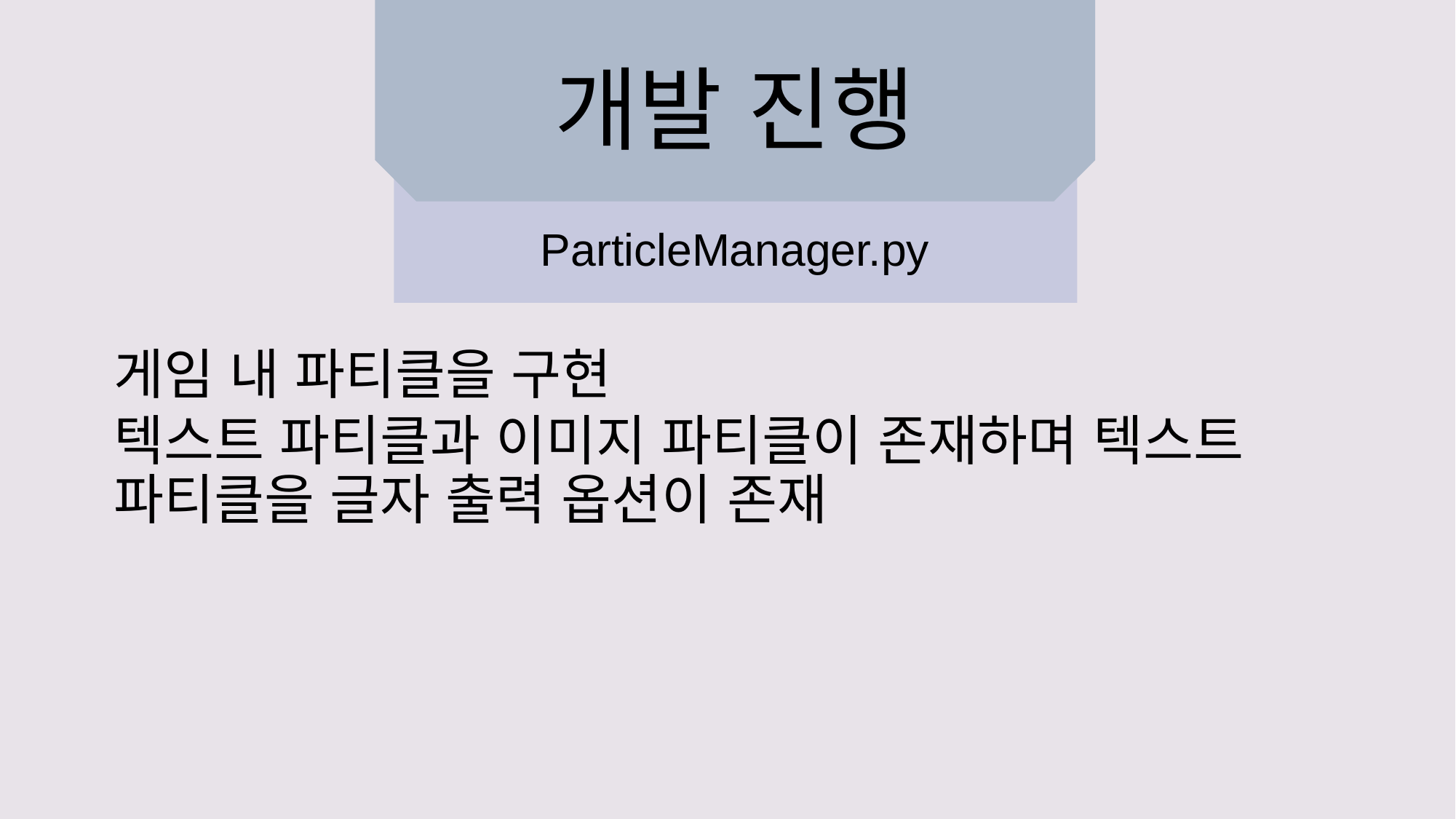

# 개발 진행

ParticleManager.py
게임 내 파티클을 구현
텍스트 파티클과 이미지 파티클이 존재하며 텍스트 파티클을 글자 출력 옵션이 존재